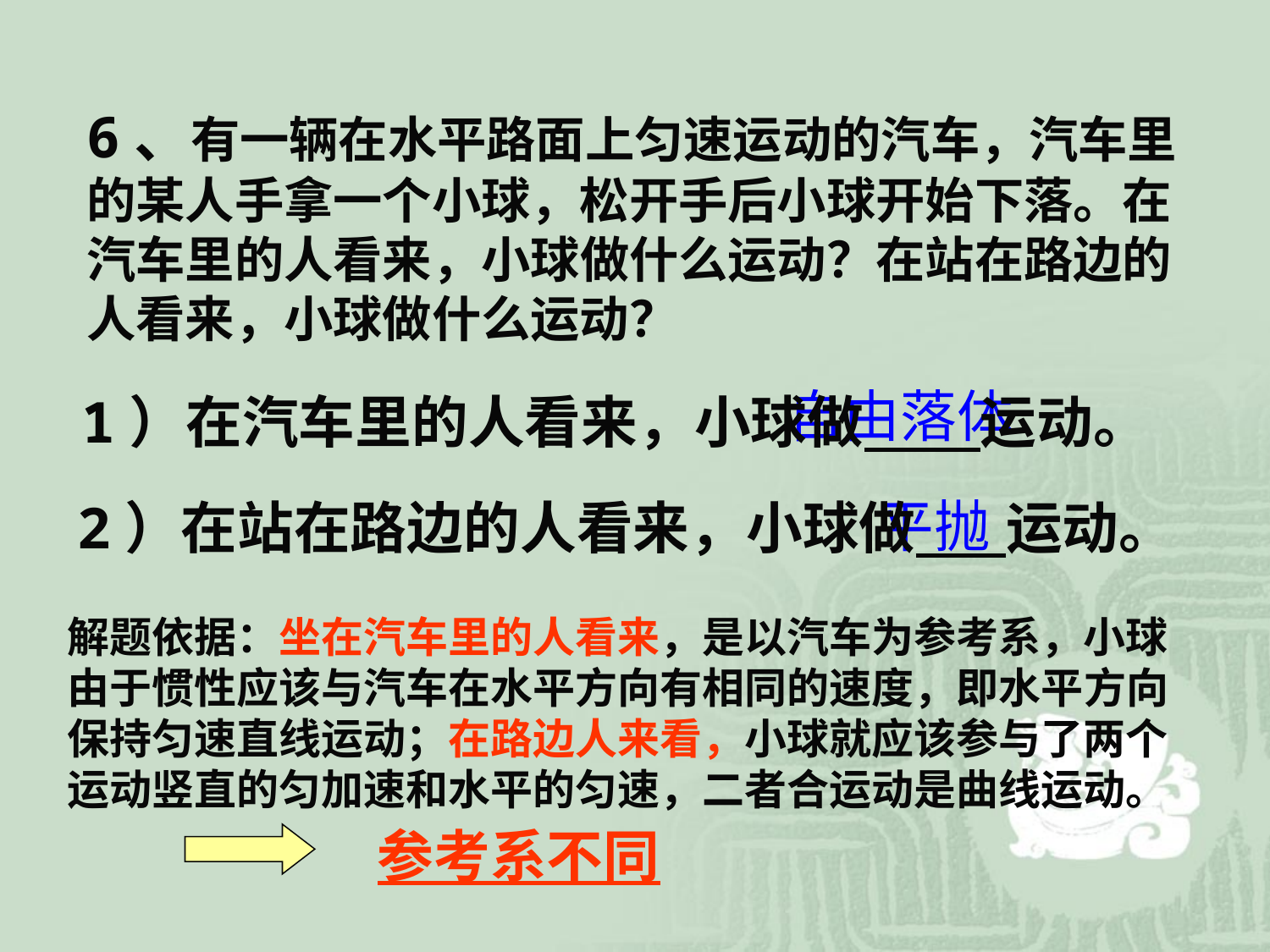

6、有一辆在水平路面上匀速运动的汽车，汽车里的某人手拿一个小球，松开手后小球开始下落。在汽车里的人看来，小球做什么运动？在站在路边的人看来，小球做什么运动？
自由落体
1）在汽车里的人看来，小球做         运动。
平抛
2）在站在路边的人看来，小球做       运动。
解题依据：坐在汽车里的人看来，是以汽车为参考系，小球由于惯性应该与汽车在水平方向有相同的速度，即水平方向保持匀速直线运动；在路边人来看，小球就应该参与了两个运动竖直的匀加速和水平的匀速，二者合运动是曲线运动。
参考系不同